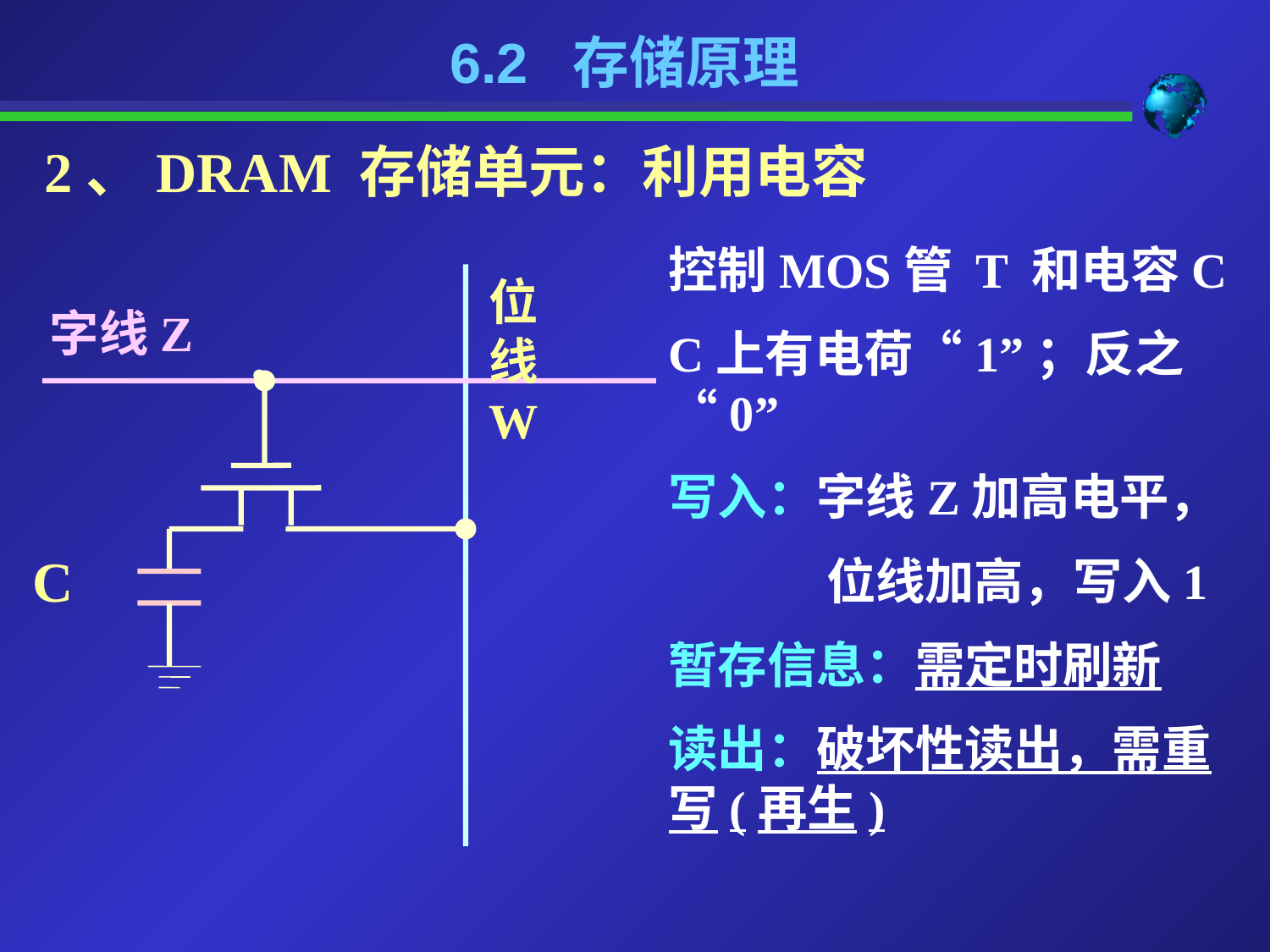

6.2  存储原理
2、DRAM 存储单元：利用电容
控制MOS管 T 和电容C
C上有电荷“1”；反之“0”
写入：字线Z加高电平，
             位线加高，写入1
暂存信息：需定时刷新
读出：破坏性读出，需重写(再生)

位线W
字线Z

C

16